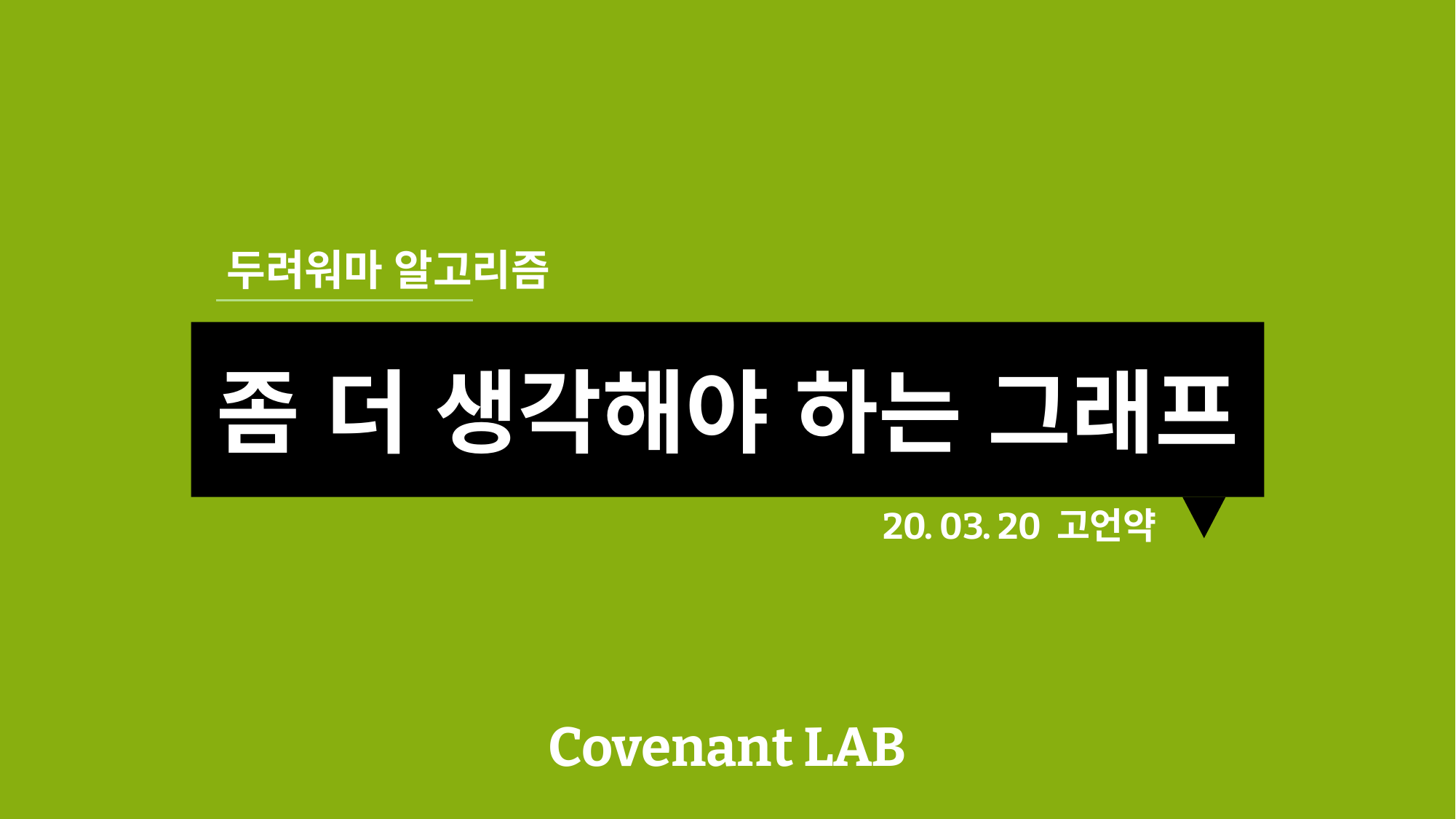

두려워마 알고리즘

좀 더 생각해야 하는 그래프
20. 03. 20 고언약

Covenant LAB